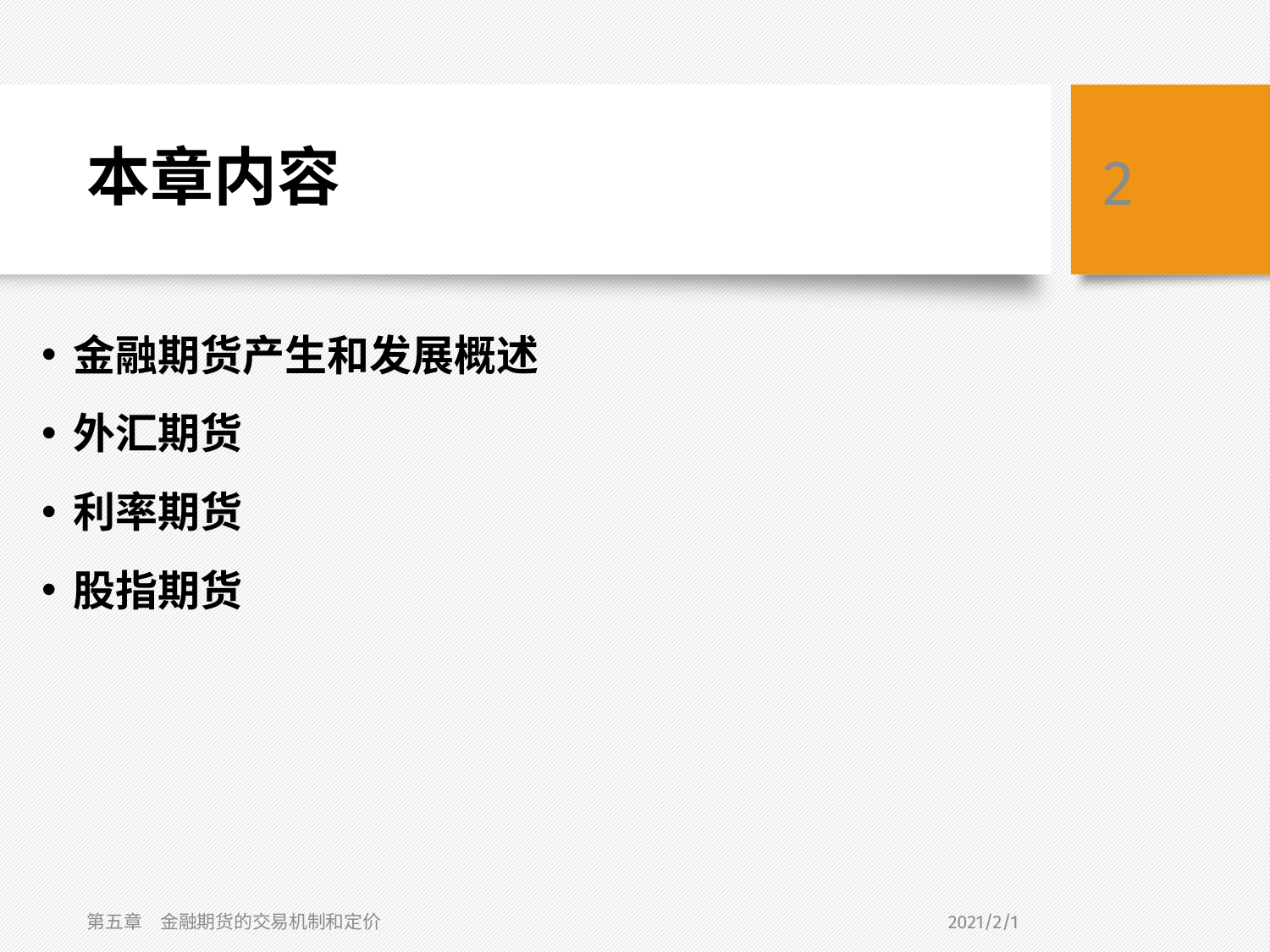

# 本章内容
2
金融期货产生和发展概述
外汇期货
利率期货
股指期货
2021/2/1
第五章　金融期货的交易机制和定价